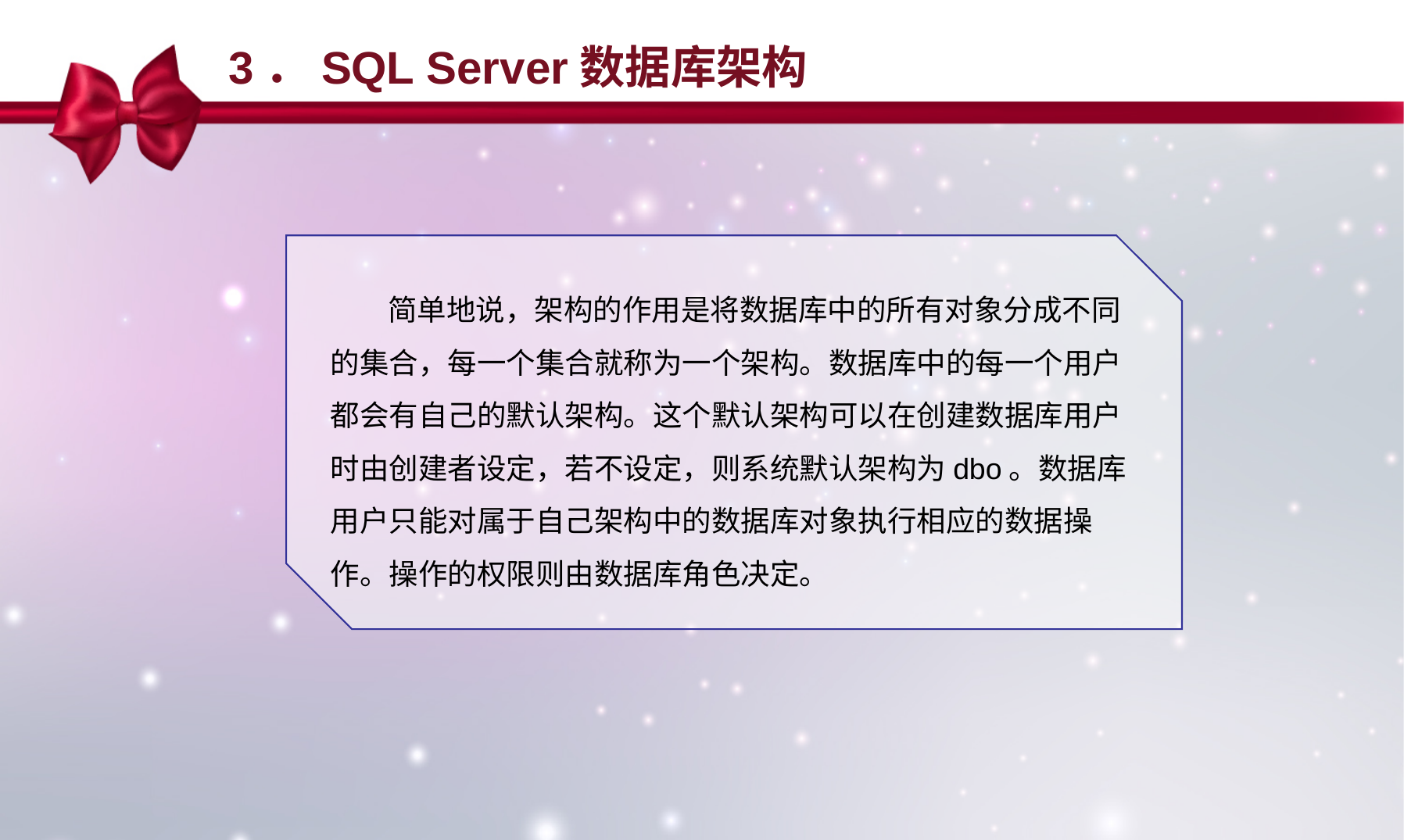

3．SQL Server数据库架构
简单地说，架构的作用是将数据库中的所有对象分成不同的集合，每一个集合就称为一个架构。数据库中的每一个用户都会有自己的默认架构。这个默认架构可以在创建数据库用户时由创建者设定，若不设定，则系统默认架构为dbo。数据库用户只能对属于自己架构中的数据库对象执行相应的数据操作。操作的权限则由数据库角色决定。